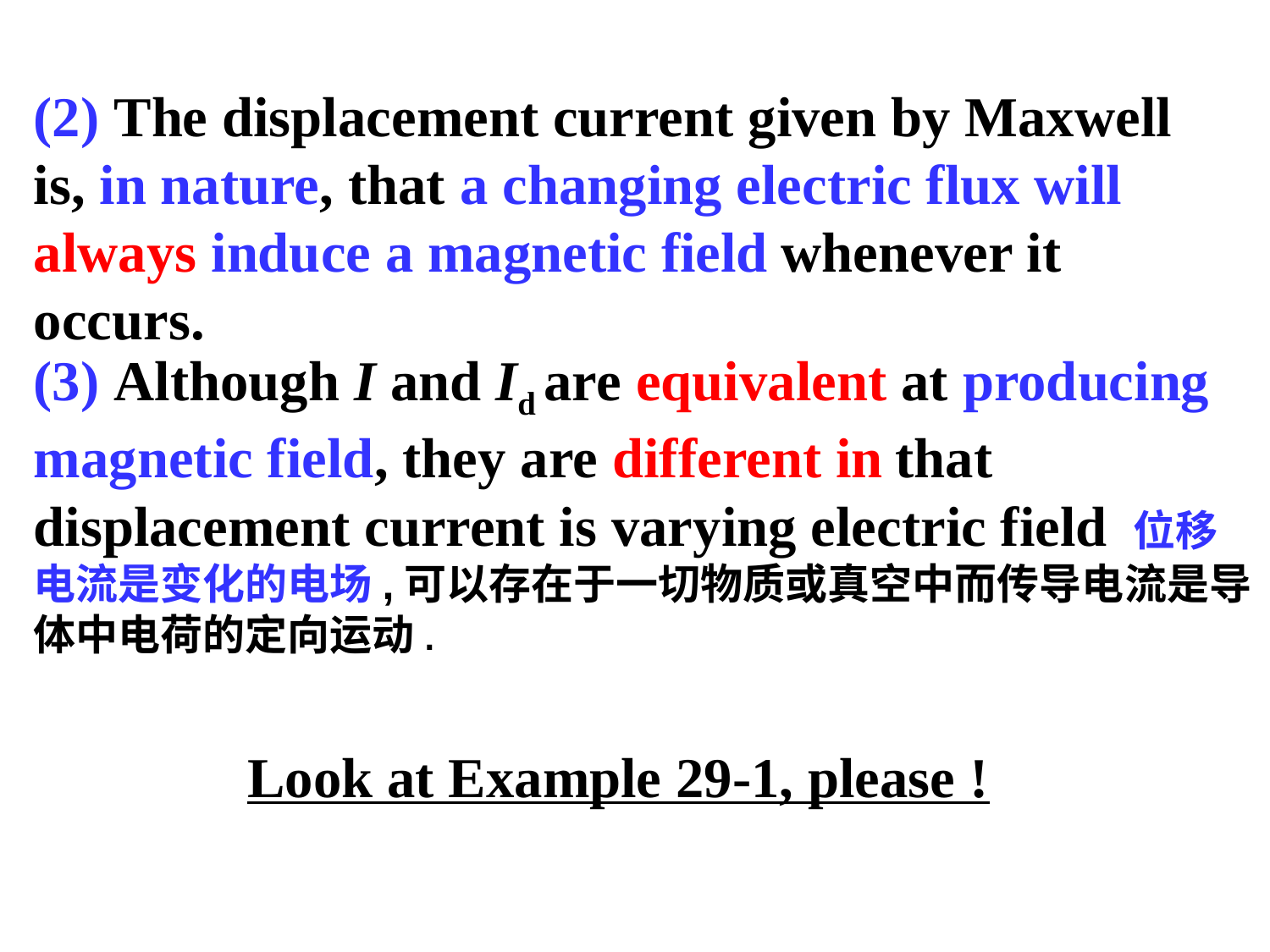

(2) The displacement current given by Maxwell is, in nature, that a changing electric flux will always induce a magnetic field whenever it occurs.
(3) Although I and Id are equivalent at producing magnetic field, they are different in that displacement current is varying electric field 位移电流是变化的电场,可以存在于一切物质或真空中而传导电流是导体中电荷的定向运动.
Look at Example 29-1, please !